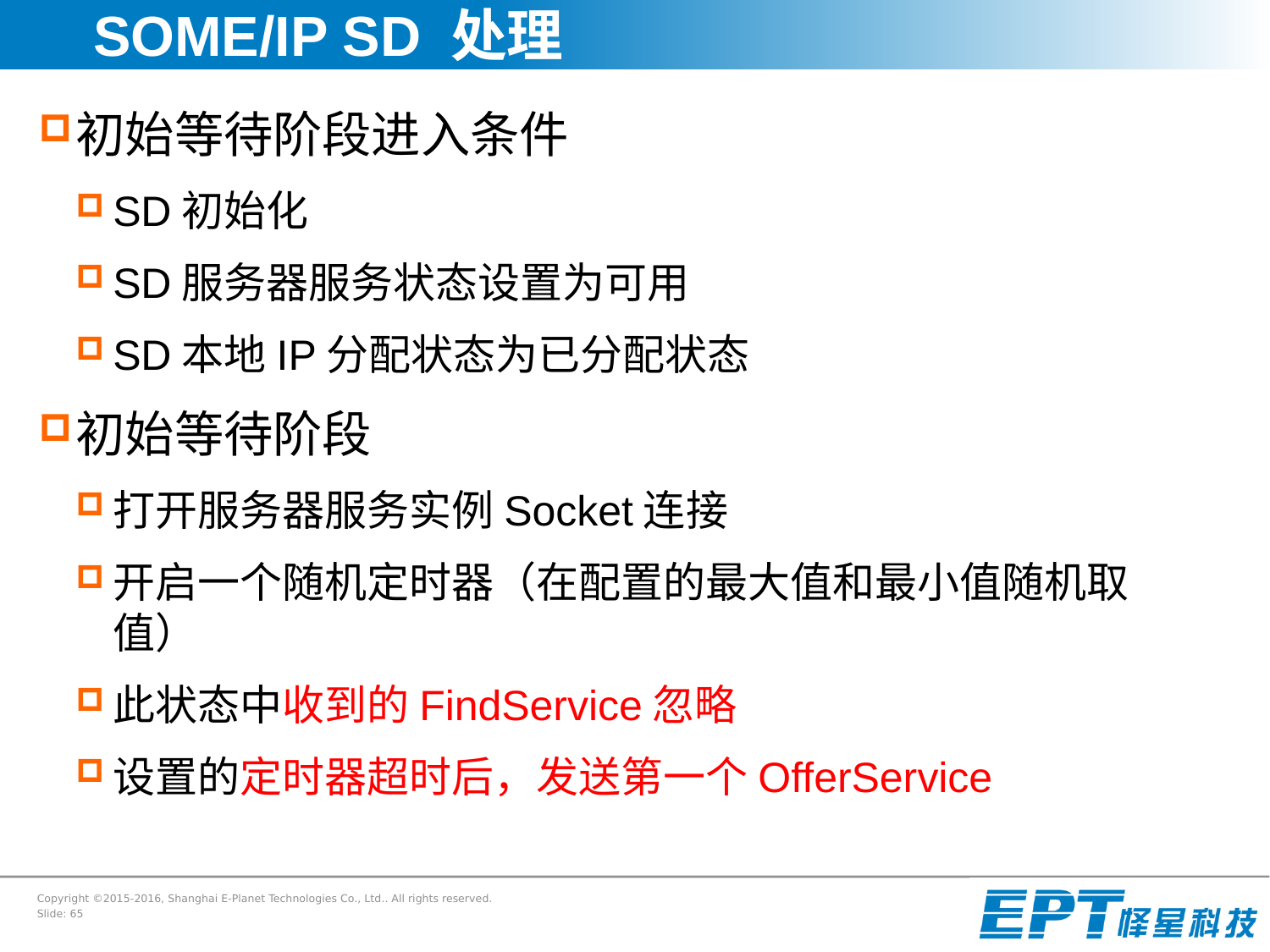

# SOME/IP SD 处理
初始等待阶段进入条件
SD初始化
SD服务器服务状态设置为可用
SD本地IP分配状态为已分配状态
初始等待阶段
打开服务器服务实例Socket连接
开启一个随机定时器（在配置的最大值和最小值随机取值）
此状态中收到的FindService忽略
设置的定时器超时后，发送第一个OfferService